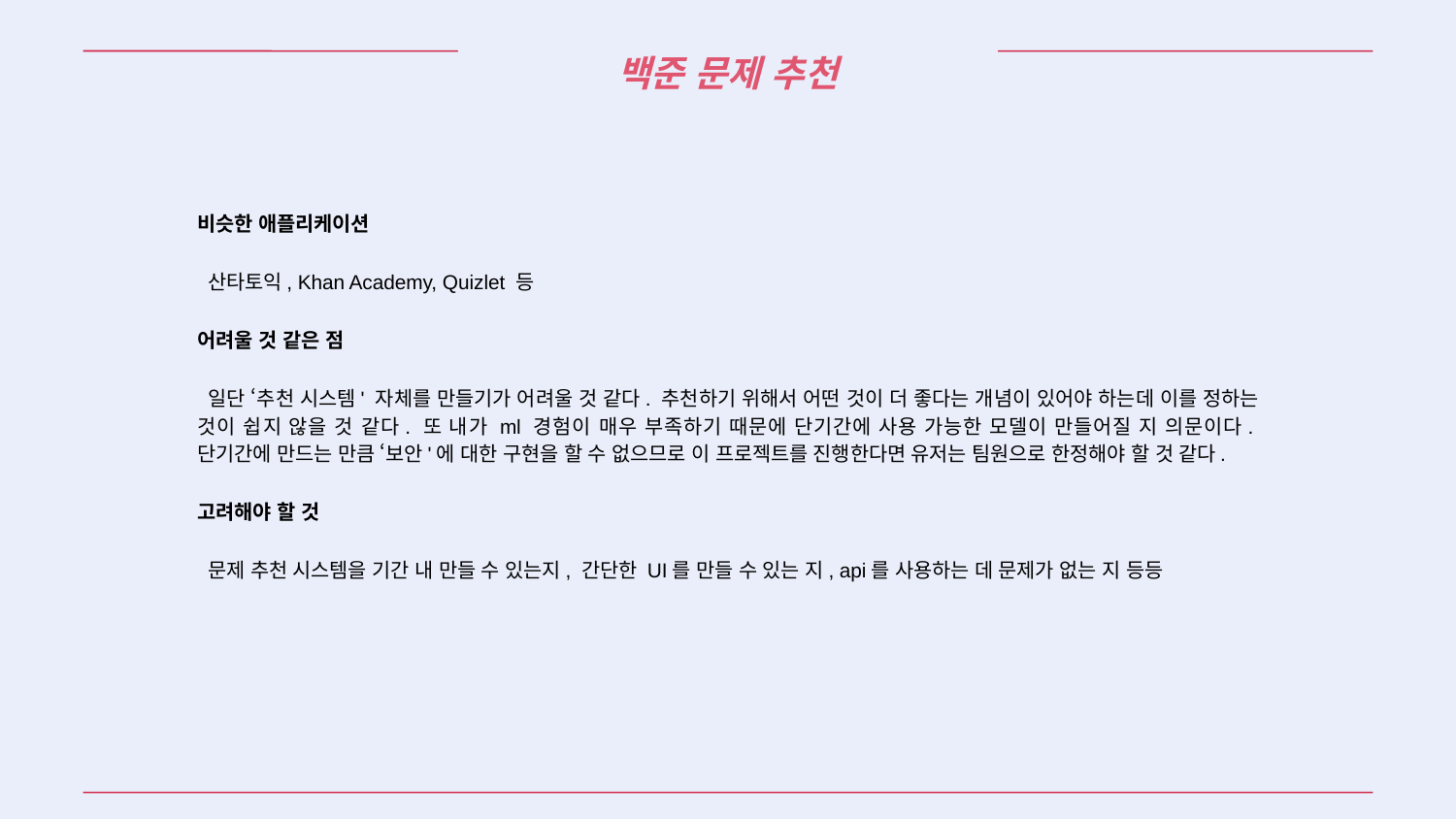

백준 문제 추천

비슷한 애플리케이션
 산타토익, Khan Academy, Quizlet 등
어려울 것 같은 점
 일단 ‘추천 시스템' 자체를 만들기가 어려울 것 같다. 추천하기 위해서 어떤 것이 더 좋다는 개념이 있어야 하는데 이를 정하는 것이 쉽지 않을 것 같다. 또 내가 ml 경험이 매우 부족하기 때문에 단기간에 사용 가능한 모델이 만들어질 지 의문이다.단기간에 만드는 만큼 ‘보안'에 대한 구현을 할 수 없으므로 이 프로젝트를 진행한다면 유저는 팀원으로 한정해야 할 것 같다.
고려해야 할 것
 문제 추천 시스템을 기간 내 만들 수 있는지, 간단한 UI를 만들 수 있는 지, api를 사용하는 데 문제가 없는 지 등등